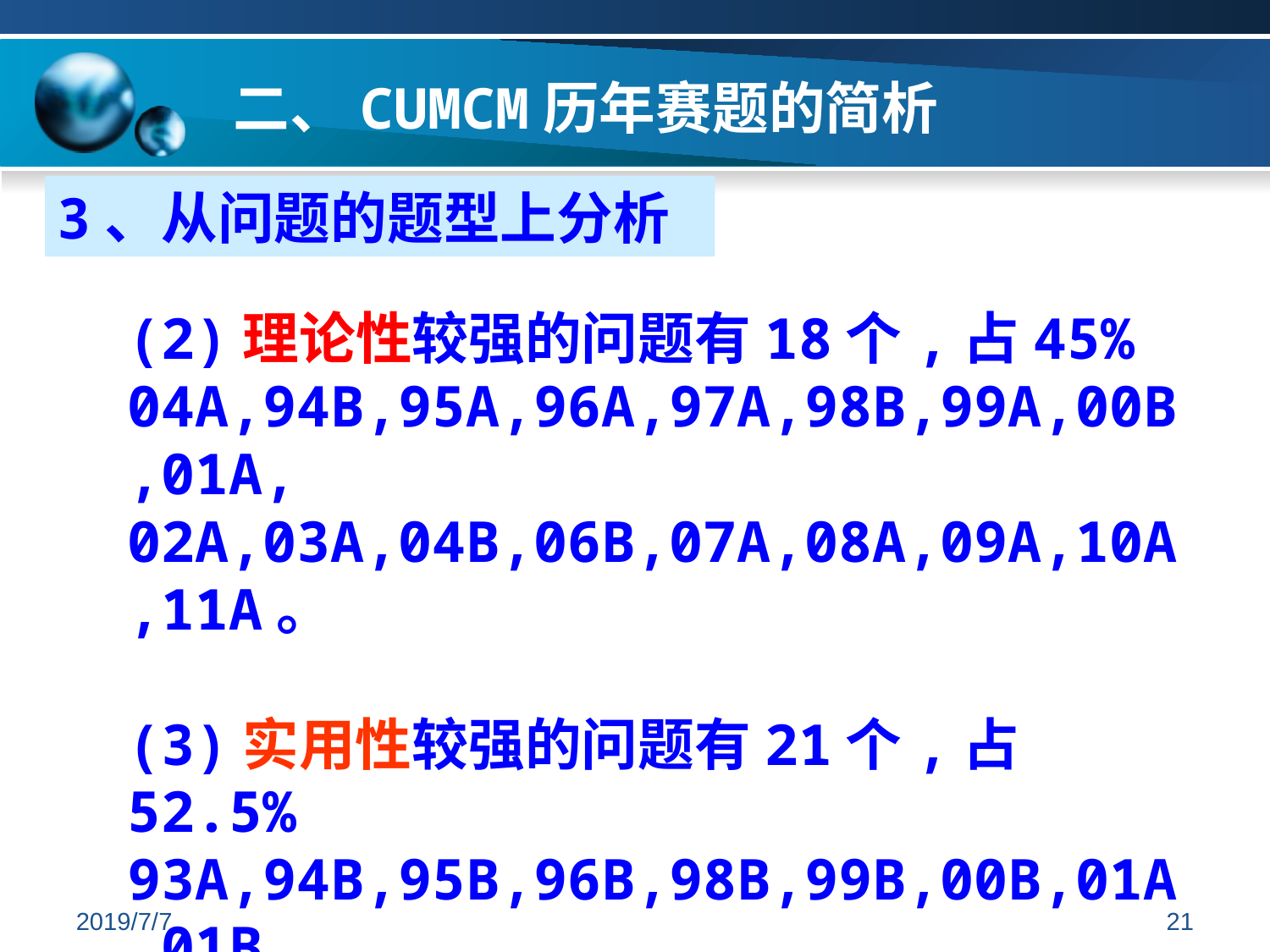

二、CUMCM历年赛题的简析
3、从问题的题型上分析
(2)理论性较强的问题有18个,占45%
04A,94B,95A,96A,97A,98B,99A,00B,01A, 02A,03A,04B,06B,07A,08A,09A,10A,11A。

(3)实用性较强的问题有21个,占52.5% 93A,94B,95B,96B,98B,99B,00B,01A,01B, 02B,03A,04B,05A,05B,06A,06B,07B,09A, 10A,11A,11B.
2019/7/7
21